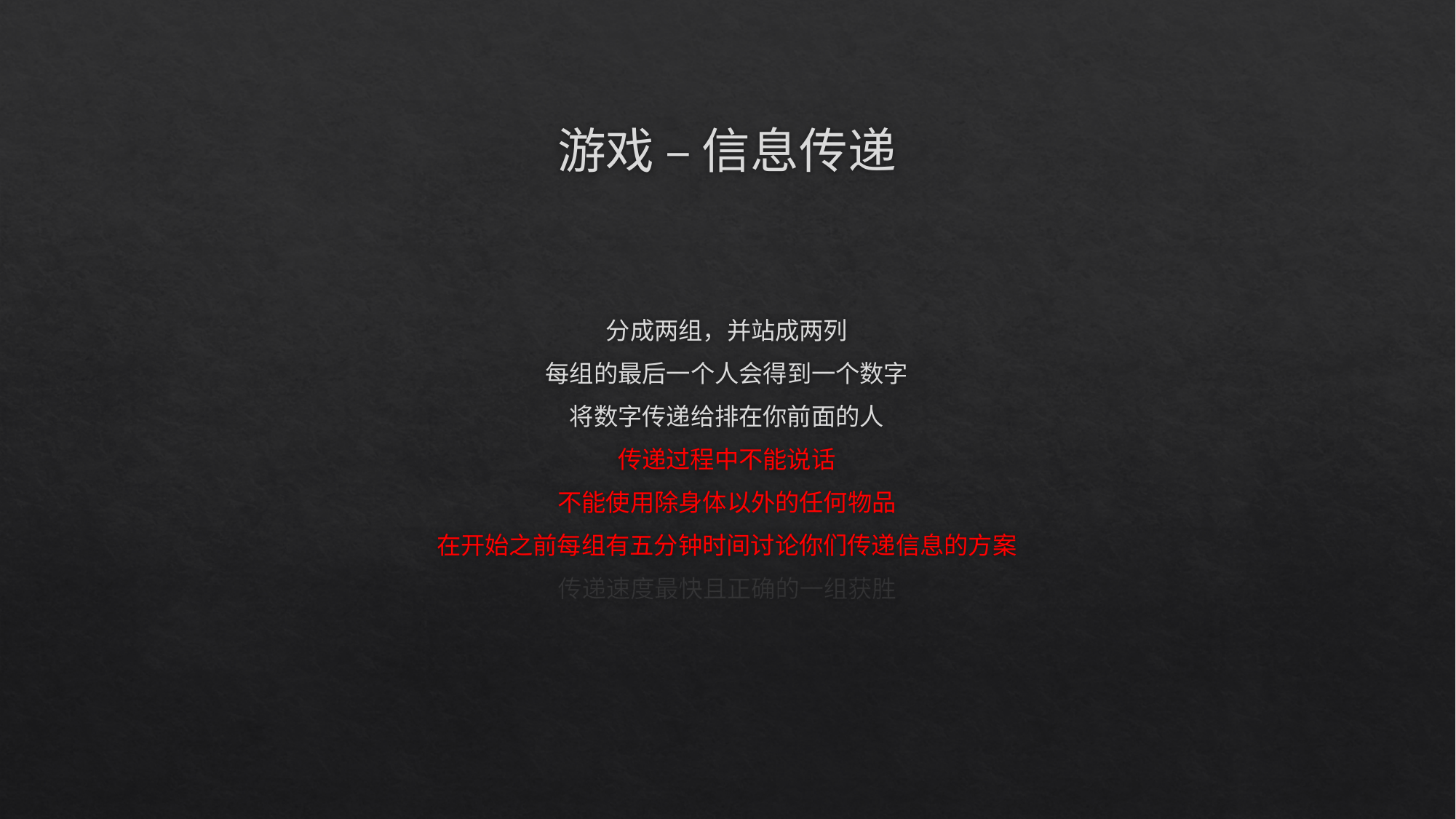

# 游戏 – 信息传递
分成两组，并站成两列
每组的最后一个人会得到一个数字
将数字传递给排在你前面的人
传递过程中不能说话
不能使用除身体以外的任何物品
在开始之前每组有五分钟时间讨论你们传递信息的方案
传递速度最快且正确的一组获胜